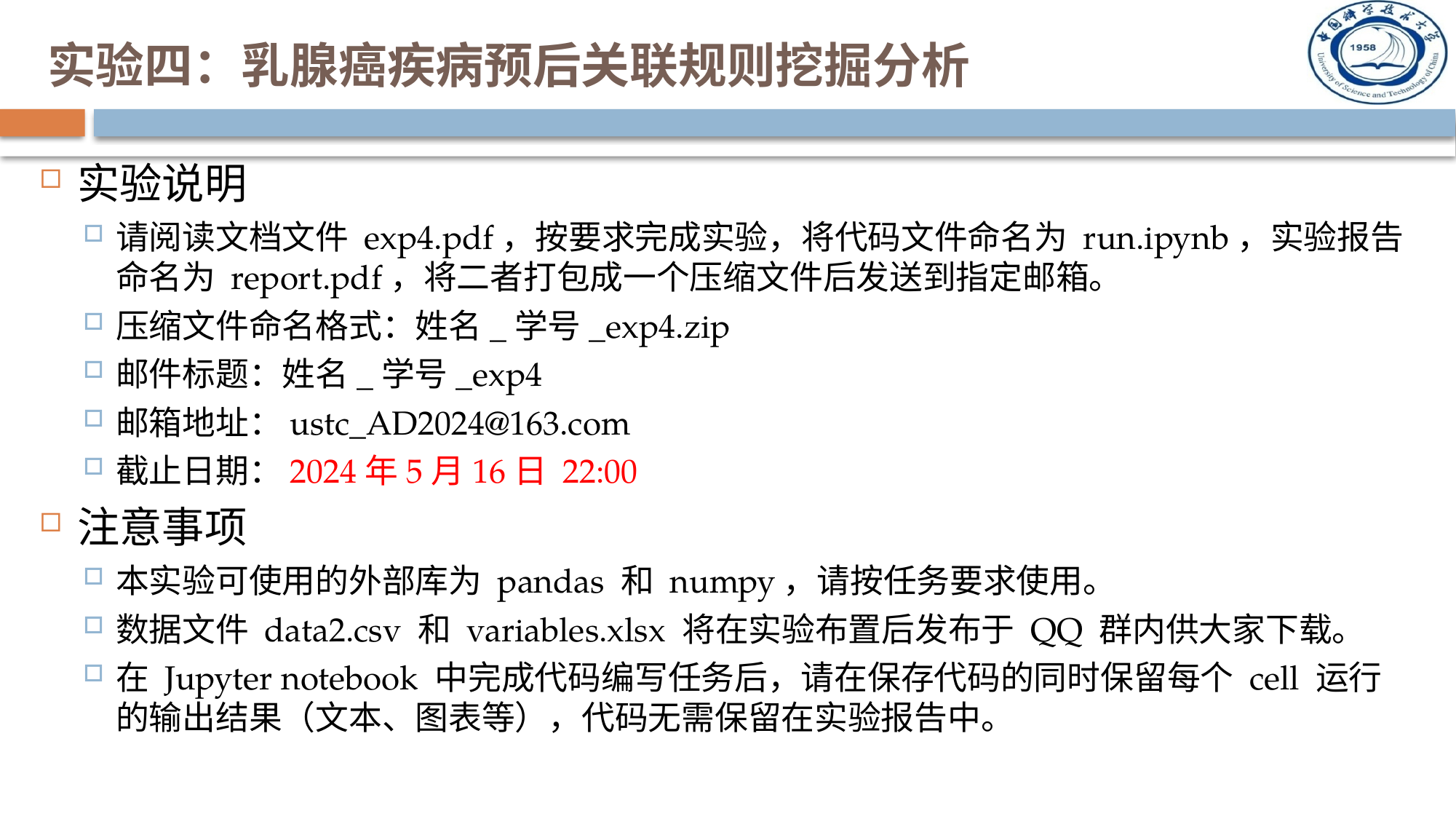

# 实验四：乳腺癌疾病预后关联规则挖掘分析
实验说明
请阅读文档文件 exp4.pdf，按要求完成实验，将代码文件命名为 run.ipynb，实验报告命名为 report.pdf，将二者打包成一个压缩文件后发送到指定邮箱。
压缩文件命名格式：姓名_学号_exp4.zip
邮件标题：姓名_学号_exp4
邮箱地址：ustc_AD2024@163.com
截止日期：2024年5月16日 22:00
注意事项
本实验可使用的外部库为 pandas 和 numpy，请按任务要求使用。
数据文件 data2.csv 和 variables.xlsx 将在实验布置后发布于 QQ 群内供大家下载。
在 Jupyter notebook 中完成代码编写任务后，请在保存代码的同时保留每个 cell 运行的输出结果（文本、图表等），代码无需保留在实验报告中。